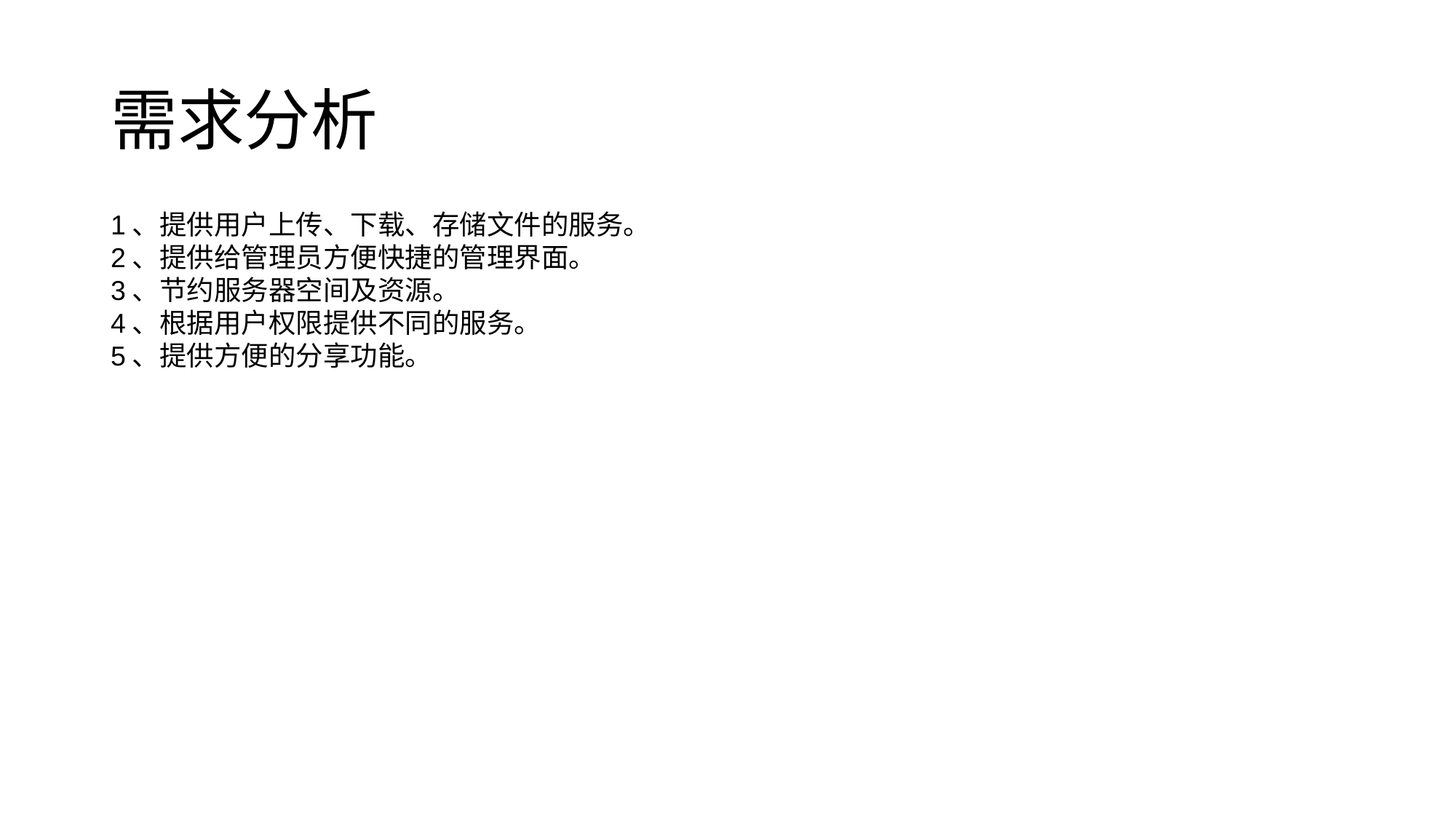

# 需求分析
1、提供用户上传、下载、存储文件的服务。
2、提供给管理员方便快捷的管理界面。
3、节约服务器空间及资源。
4、根据用户权限提供不同的服务。
5、提供方便的分享功能。